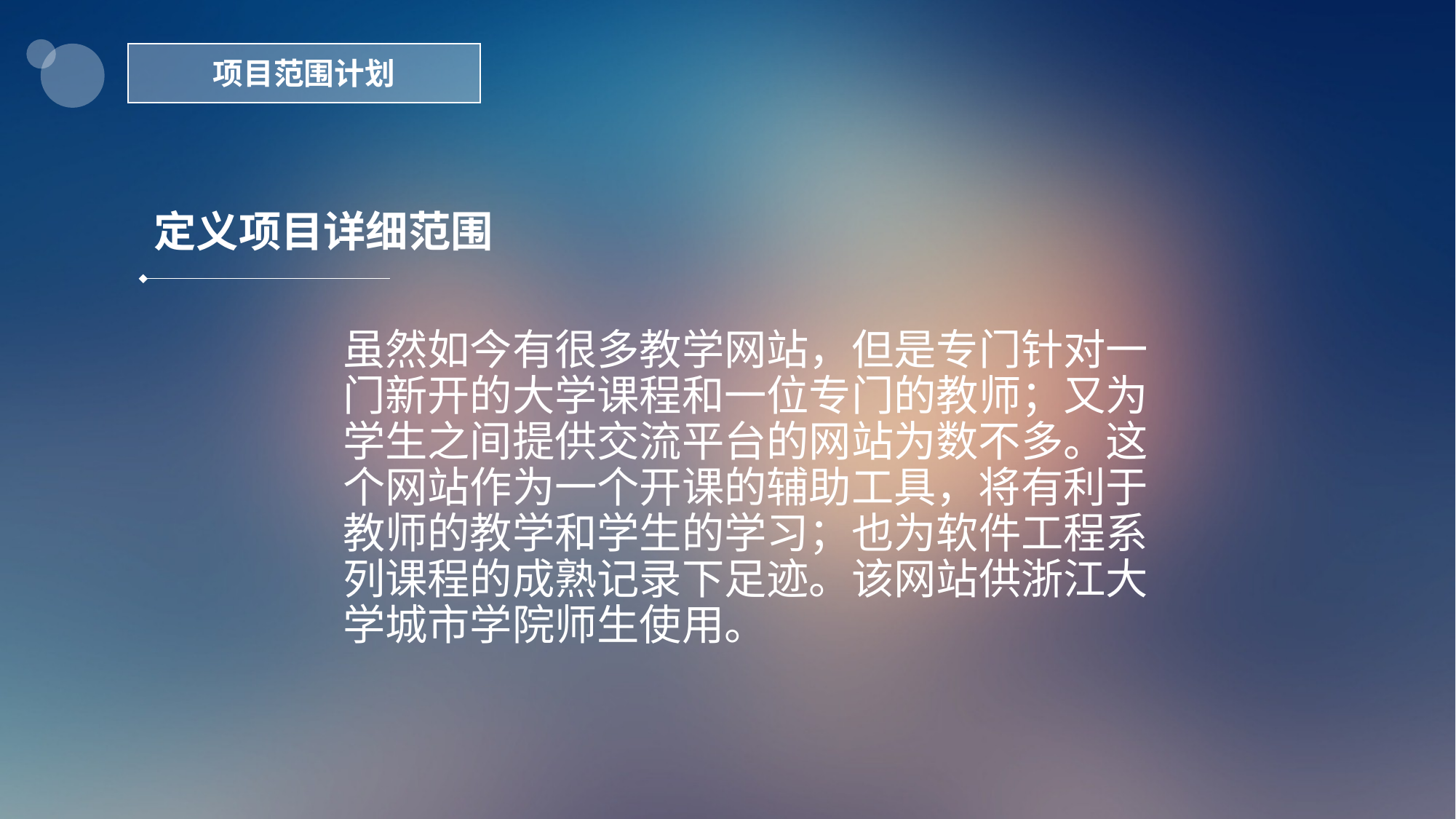

项目范围计划
定义项目详细范围
虽然如今有很多教学网站，但是专门针对一门新开的大学课程和一位专门的教师；又为学生之间提供交流平台的网站为数不多。这个网站作为一个开课的辅助工具，将有利于教师的教学和学生的学习；也为软件工程系列课程的成熟记录下足迹。该网站供浙江大学城市学院师生使用。